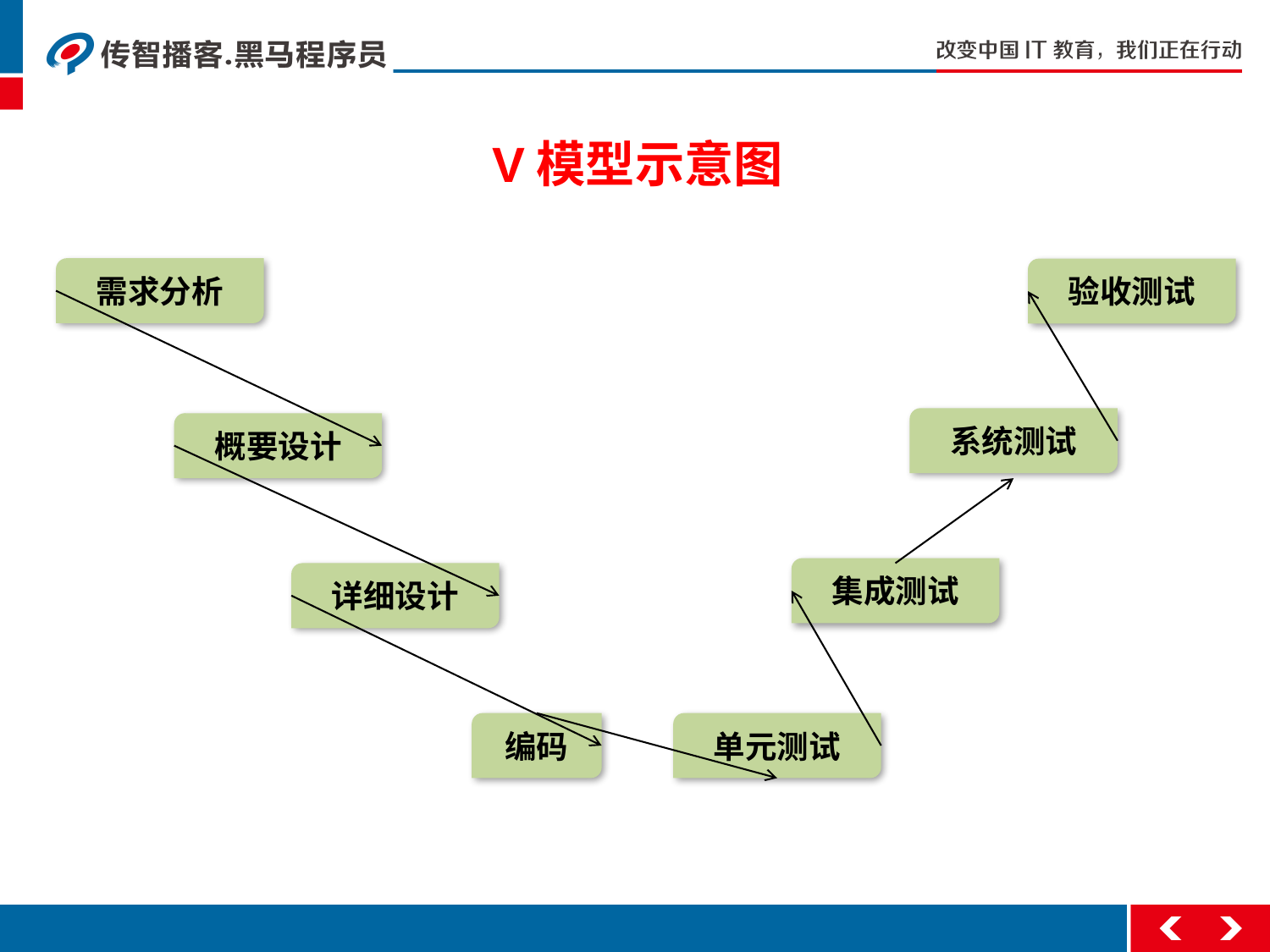

V模型示意图
需求分析
验收测试
系统测试
概要设计
集成测试
详细设计
编码
单元测试